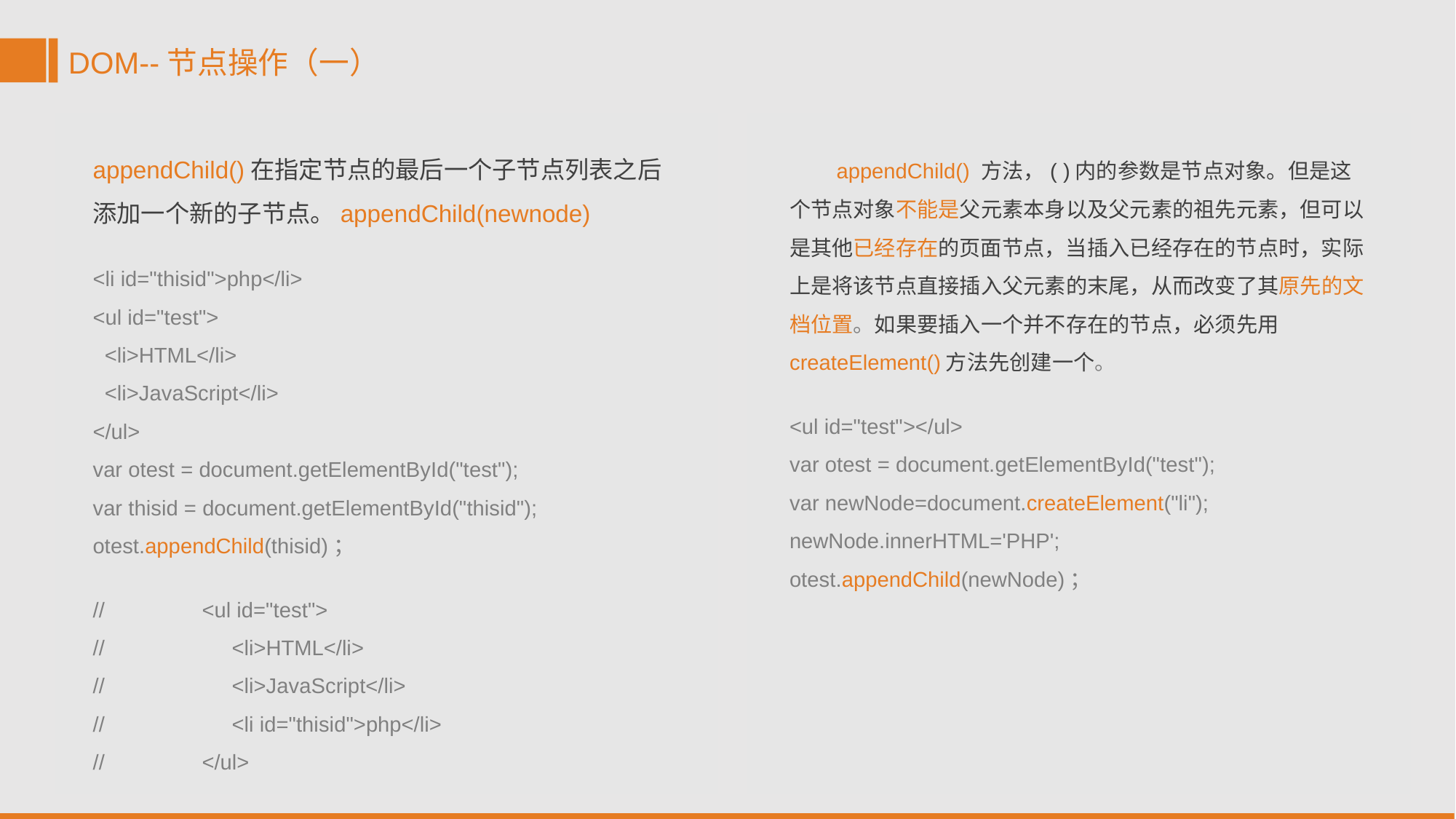

DOM--节点操作（一）

appendChild()在指定节点的最后一个子节点列表之后添加一个新的子节点。appendChild(newnode)

<li id="thisid">php</li>
<ul id="test">
  <li>HTML</li>
  <li>JavaScript</li>
</ul>
var otest = document.getElementById("test");
var thisid = document.getElementById("thisid");
otest.appendChild(thisid)；

//  	<ul id="test">
//    	     <li>HTML</li>
//    	     <li>JavaScript</li>
//    	     <li id="thisid">php</li>
//  	</ul>
       appendChild() 方法，( )内的参数是节点对象。但是这个节点对象不能是父元素本身以及父元素的祖先元素，但可以是其他已经存在的页面节点，当插入已经存在的节点时，实际上是将该节点直接插入父元素的末尾，从而改变了其原先的文档位置。如果要插入一个并不存在的节点，必须先用createElement()方法先创建一个。

<ul id="test"></ul>
var otest = document.getElementById("test");
var newNode=document.createElement("li");
newNode.innerHTML='PHP';
otest.appendChild(newNode)；